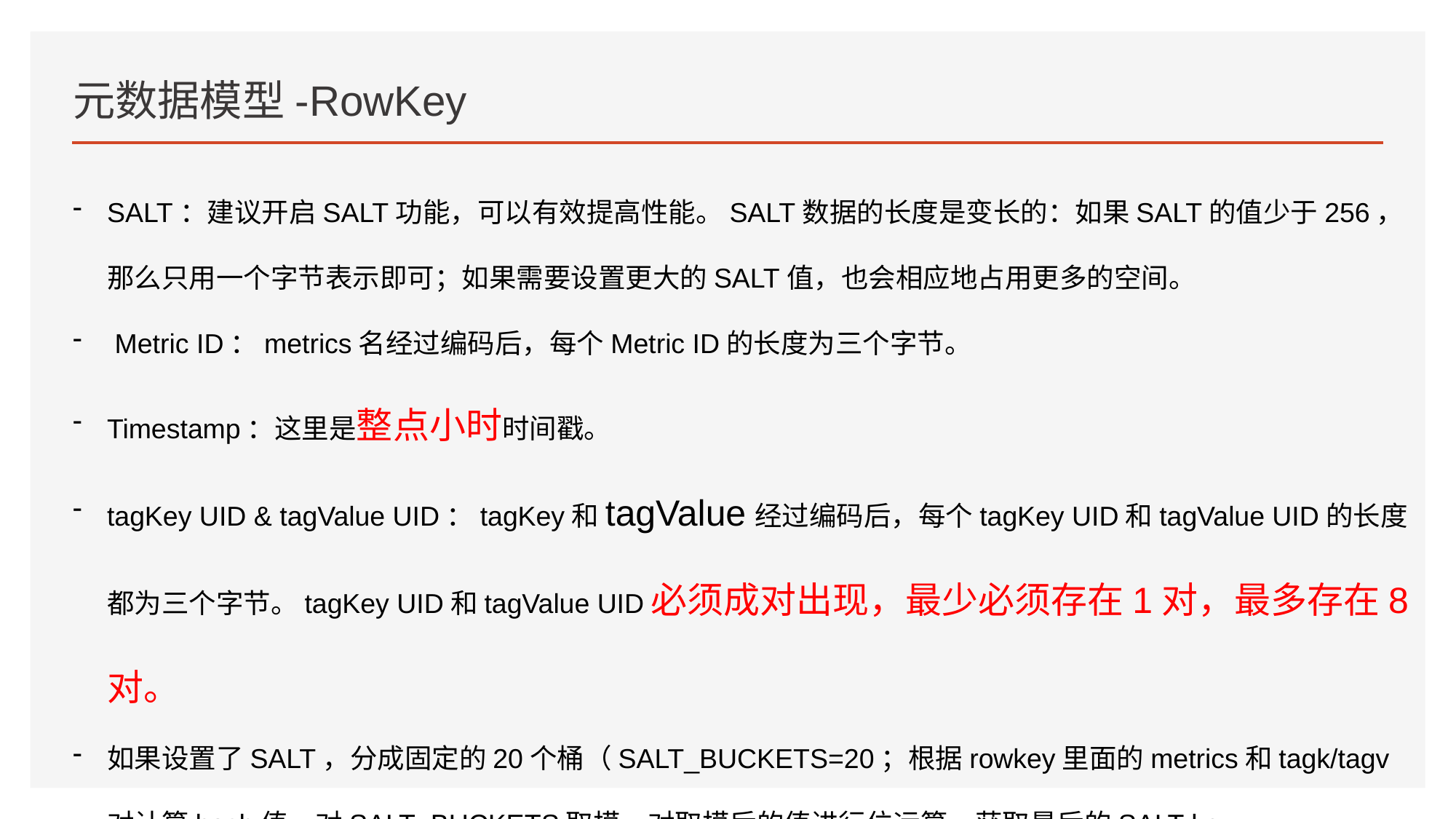

# 元数据模型-RowKey
SALT：建议开启SALT功能，可以有效提高性能。SALT数据的长度是变长的：如果SALT的值少于256，那么只用一个字节表示即可；如果需要设置更大的SALT值，也会相应地占用更多的空间。
 Metric ID：metrics名经过编码后，每个Metric ID的长度为三个字节。
Timestamp：这里是整点小时时间戳。
tagKey UID & tagValue UID：tagKey和tagValue经过编码后，每个tagKey UID和tagValue UID的长度都为三个字节。tagKey UID和tagValue UID必须成对出现，最少必须存在1对，最多存在8对。
如果设置了SALT，分成固定的20个桶（SALT_BUCKETS=20；根据rowkey里面的metrics和tagk/tagv对计算hash值，对SALT_BUCKETS取模，对取模后的值进行位运算，获取最后的SALT key